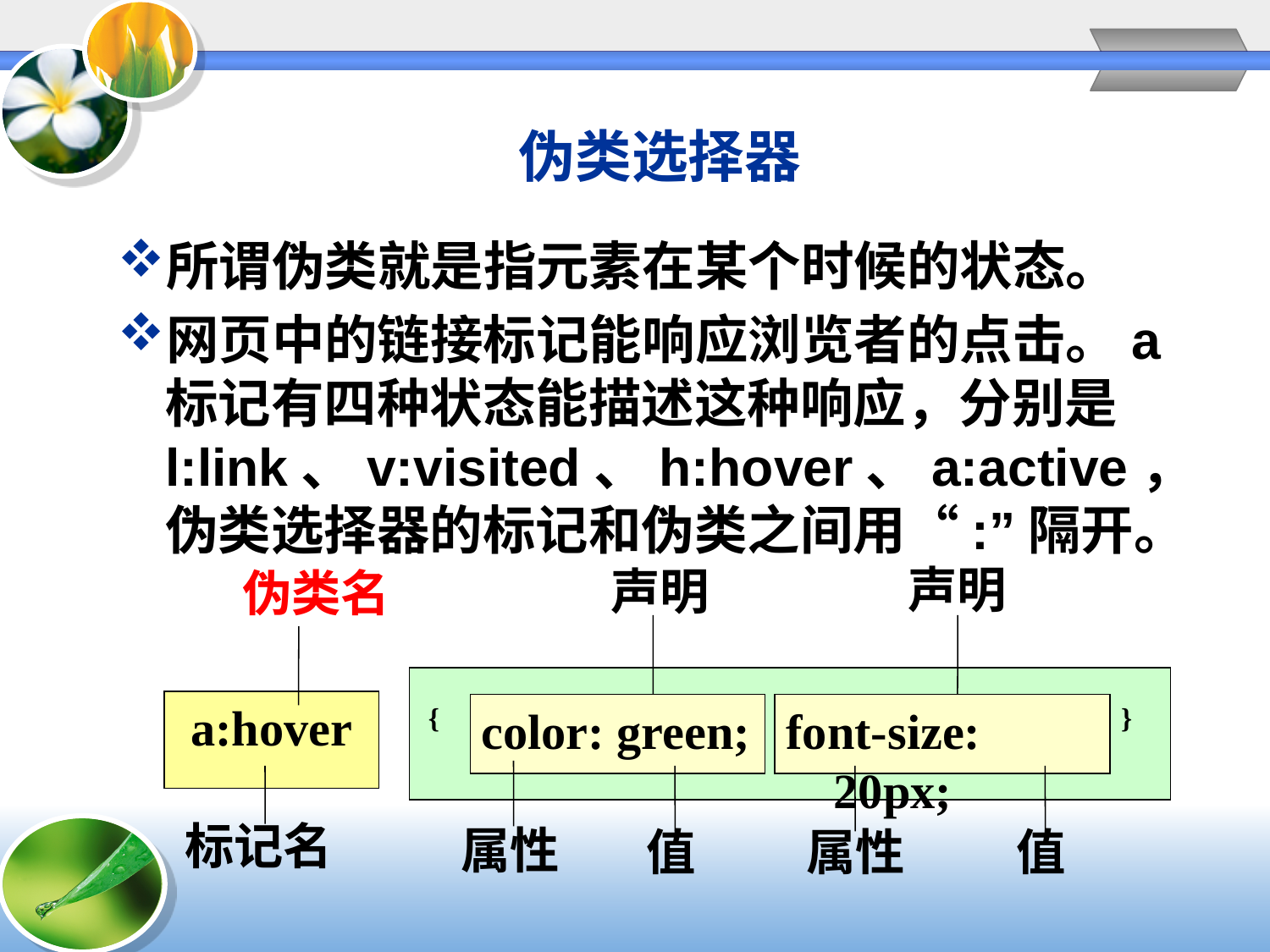

# 伪类选择器
所谓伪类就是指元素在某个时候的状态。
网页中的链接标记能响应浏览者的点击。a标记有四种状态能描述这种响应，分别是l:link、v:visited、h:hover、a:active，伪类选择器的标记和伪类之间用“:”隔开。

声明
声明
伪类名

a:hover
{
color: green;
font-size: 20px;
}

标记名
属性
值
属性
值